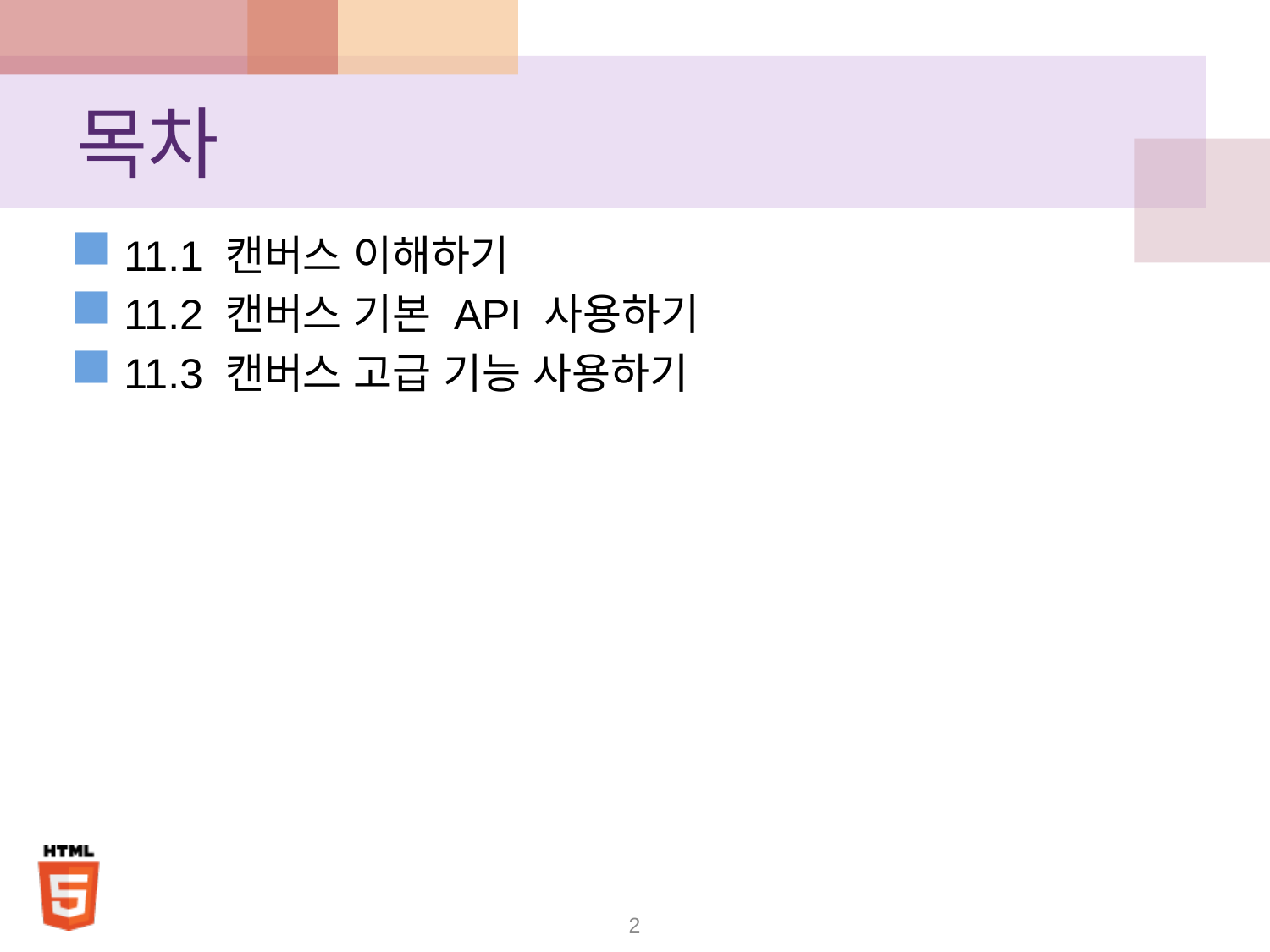

# 목차
11.1 캔버스 이해하기
11.2 캔버스 기본 API 사용하기
11.3 캔버스 고급 기능 사용하기
2